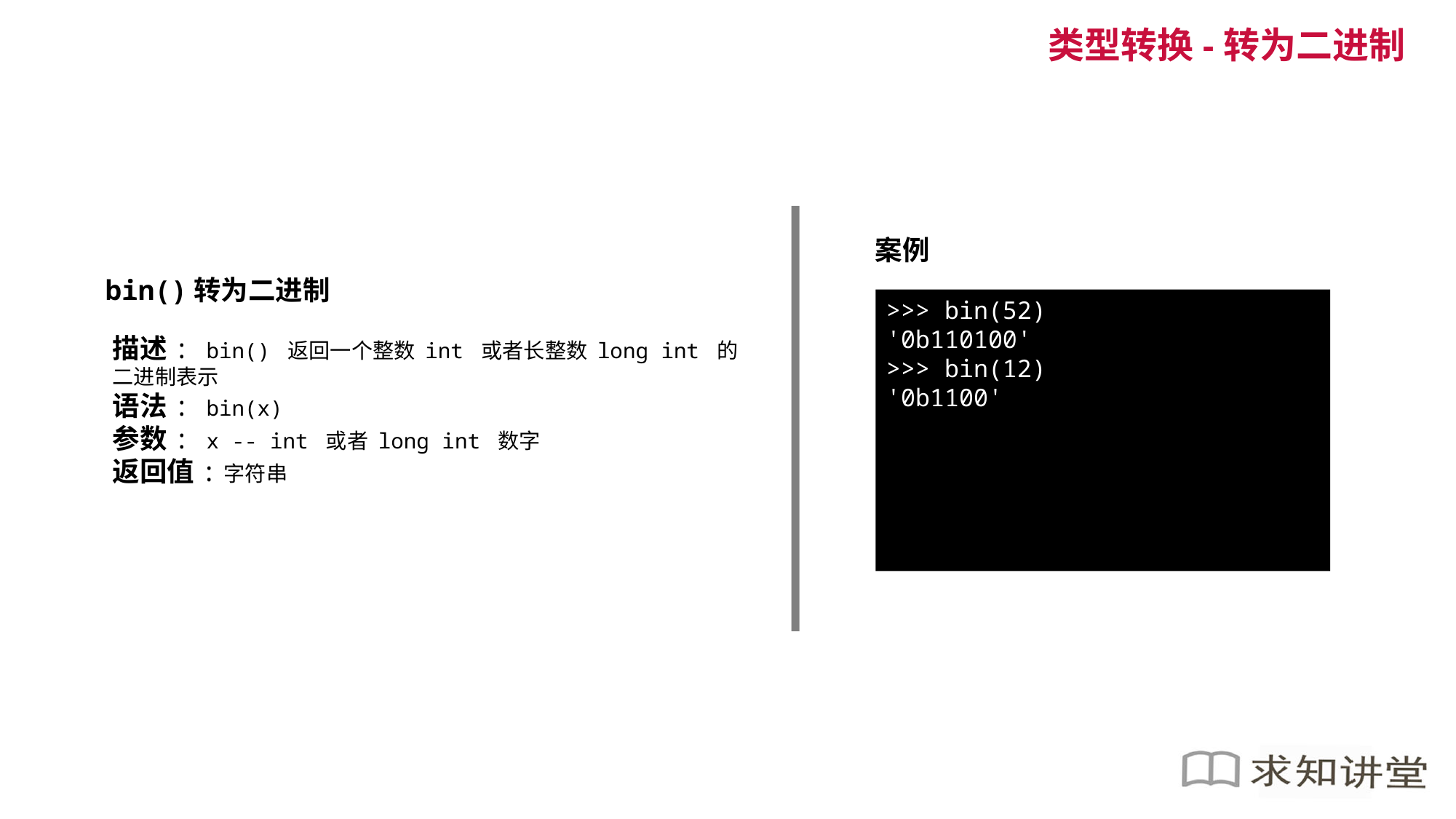

类型转换-转为二进制

案例
bin()转为二进制
>>> bin(52)
'0b110100'
>>> bin(12)
'0b1100'
描述: bin() 返回一个整数 int 或者长整数 long int 的二进制表示
语法: bin(x)
参数: x -- int 或者 long int 数字
返回值:字符串